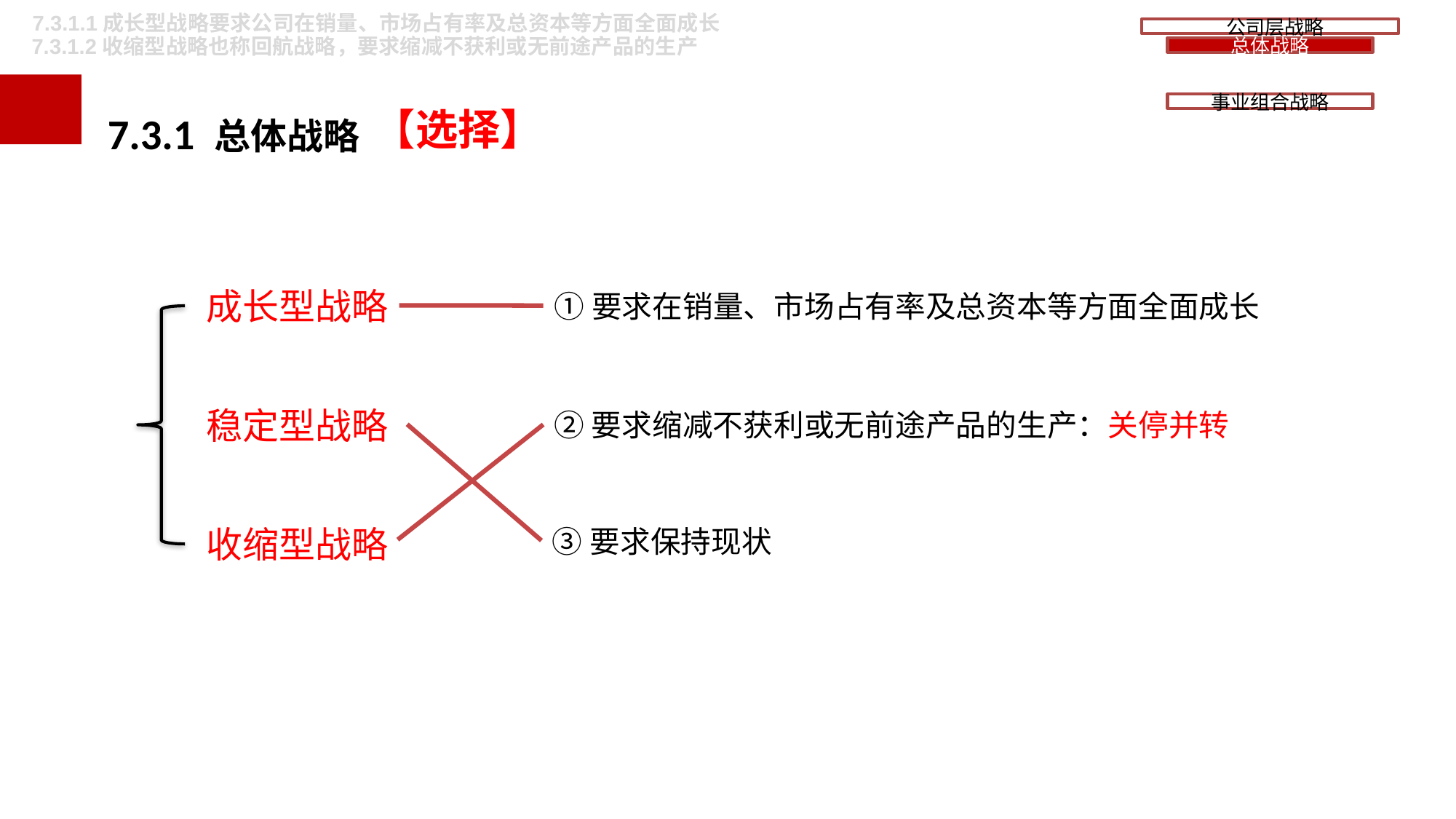

7.3.1.1成长型战略要求公司在销量、市场占有率及总资本等方面全面成长
 公司层战略
事业组合战略
总体战略
7.3.1.2收缩型战略也称回航战略，要求缩减不获利或无前途产品的生产
7.3.1 总体战略
【选择】
成长型战略
①要求在销量、市场占有率及总资本等方面全面成长

稳定型战略
②要求缩减不获利或无前途产品的生产：关停并转
收缩型战略
③要求保持现状